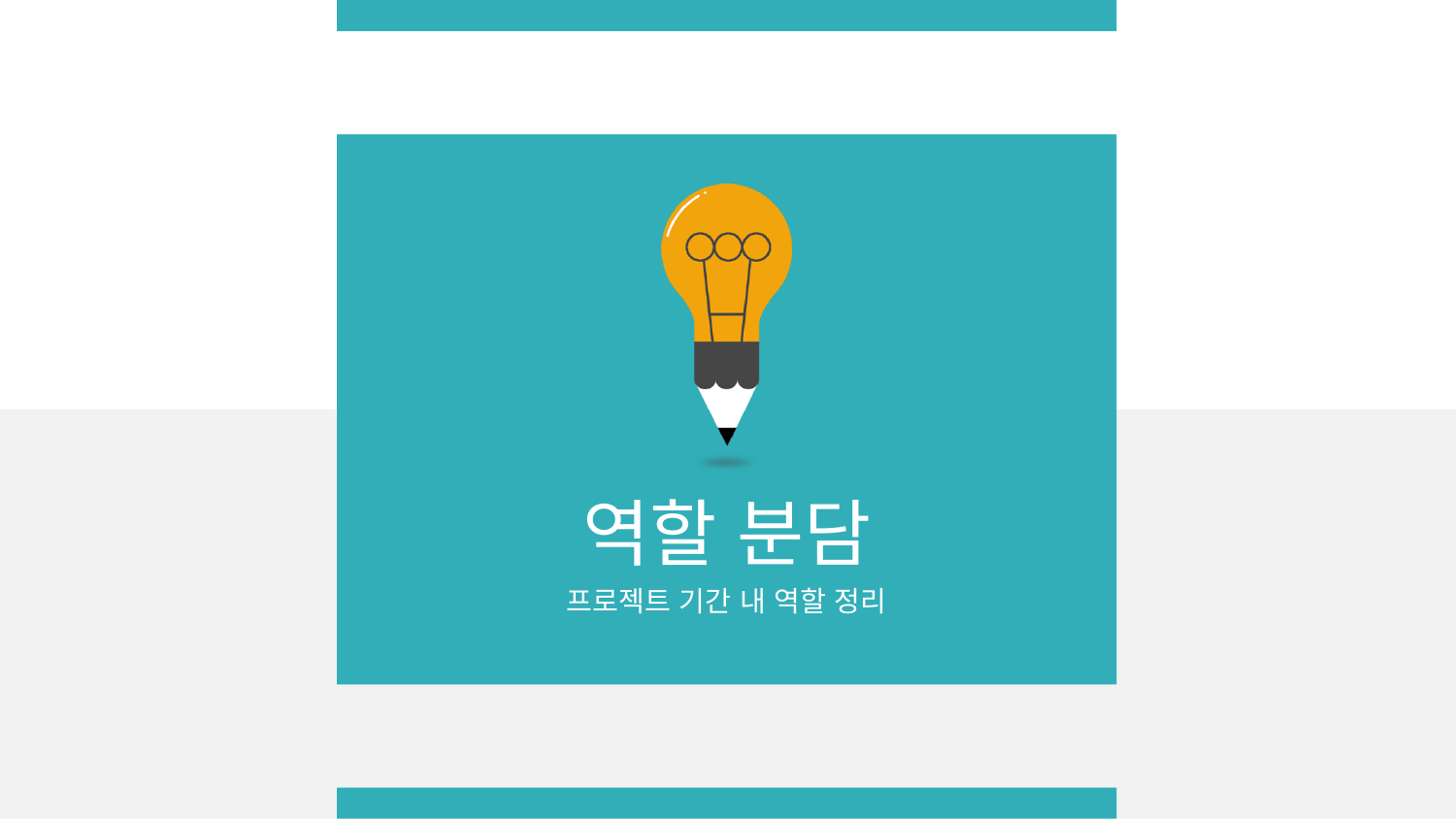

역할 분담
프로젝트 기간 내 역할 정리